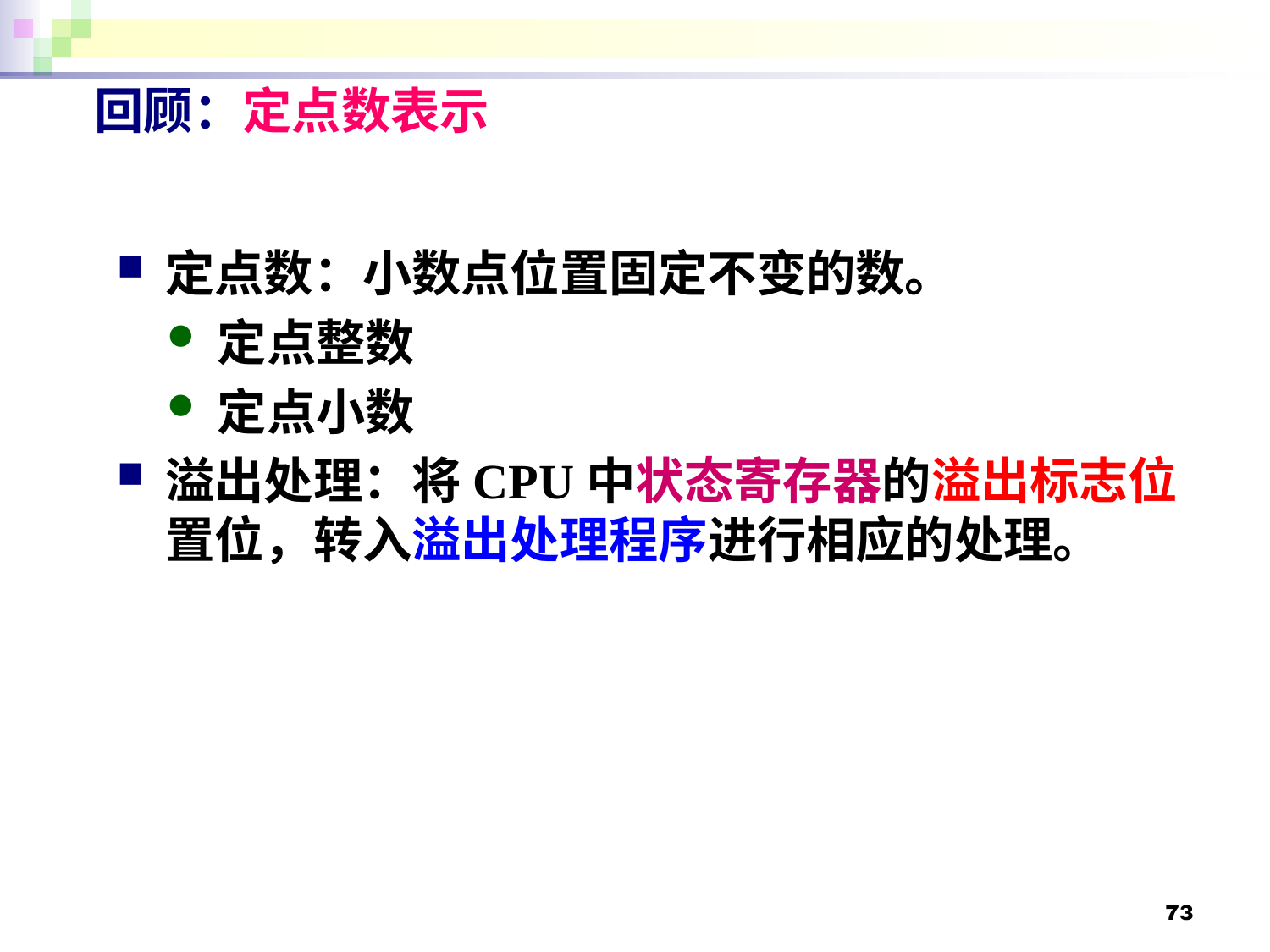

# 回顾：定点数表示
定点数：小数点位置固定不变的数。
定点整数
定点小数
溢出处理：将CPU中状态寄存器的溢出标志位置位，转入溢出处理程序进行相应的处理。
73